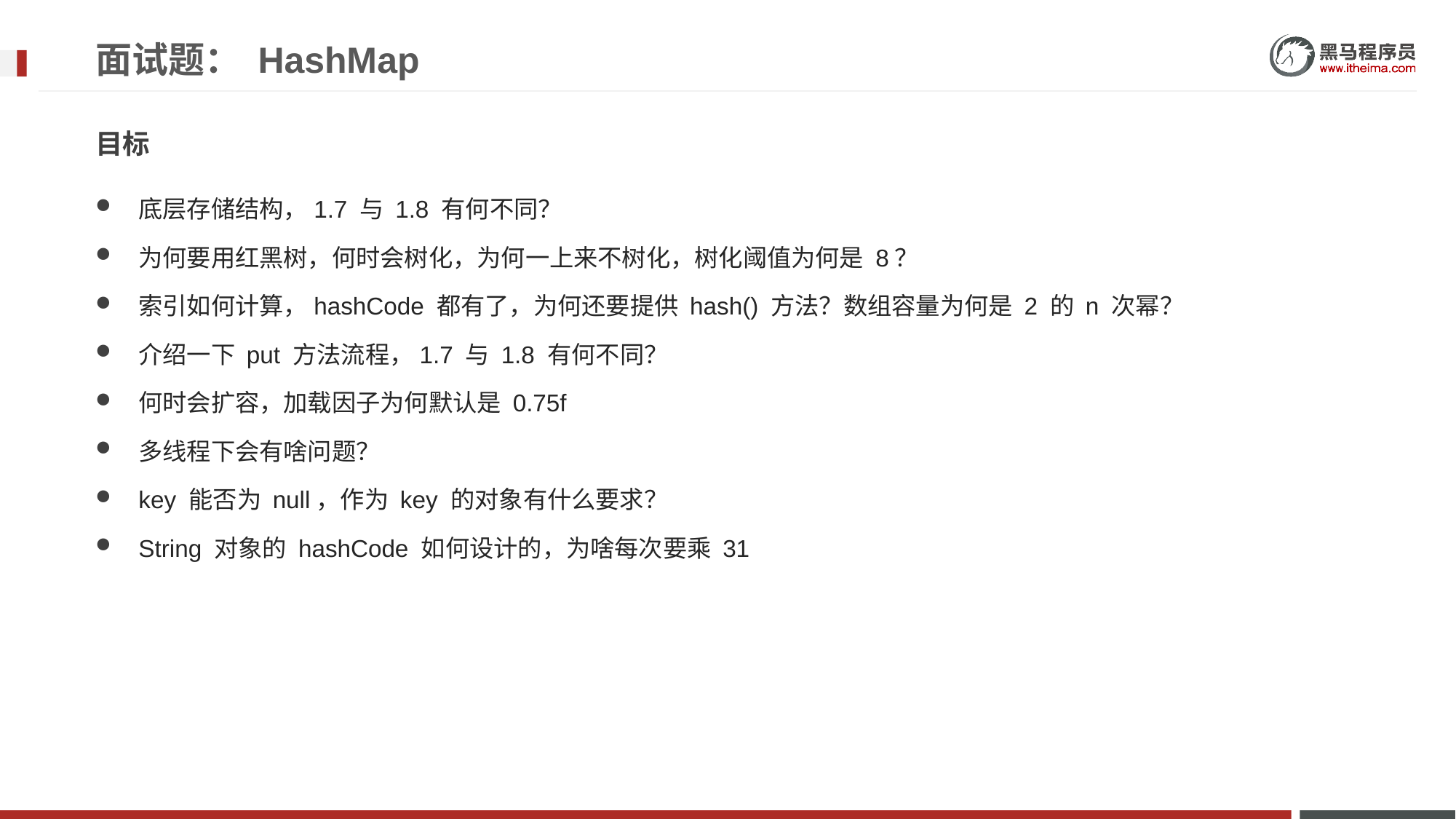

# 面试题： HashMap
目标
底层存储结构，1.7 与 1.8 有何不同？
为何要用红黑树，何时会树化，为何一上来不树化，树化阈值为何是 8？
索引如何计算，hashCode 都有了，为何还要提供 hash() 方法？数组容量为何是 2 的 n 次幂？
介绍一下 put 方法流程，1.7 与 1.8 有何不同？
何时会扩容，加载因子为何默认是 0.75f
多线程下会有啥问题？
key 能否为 null，作为 key 的对象有什么要求？
String 对象的 hashCode 如何设计的，为啥每次要乘 31